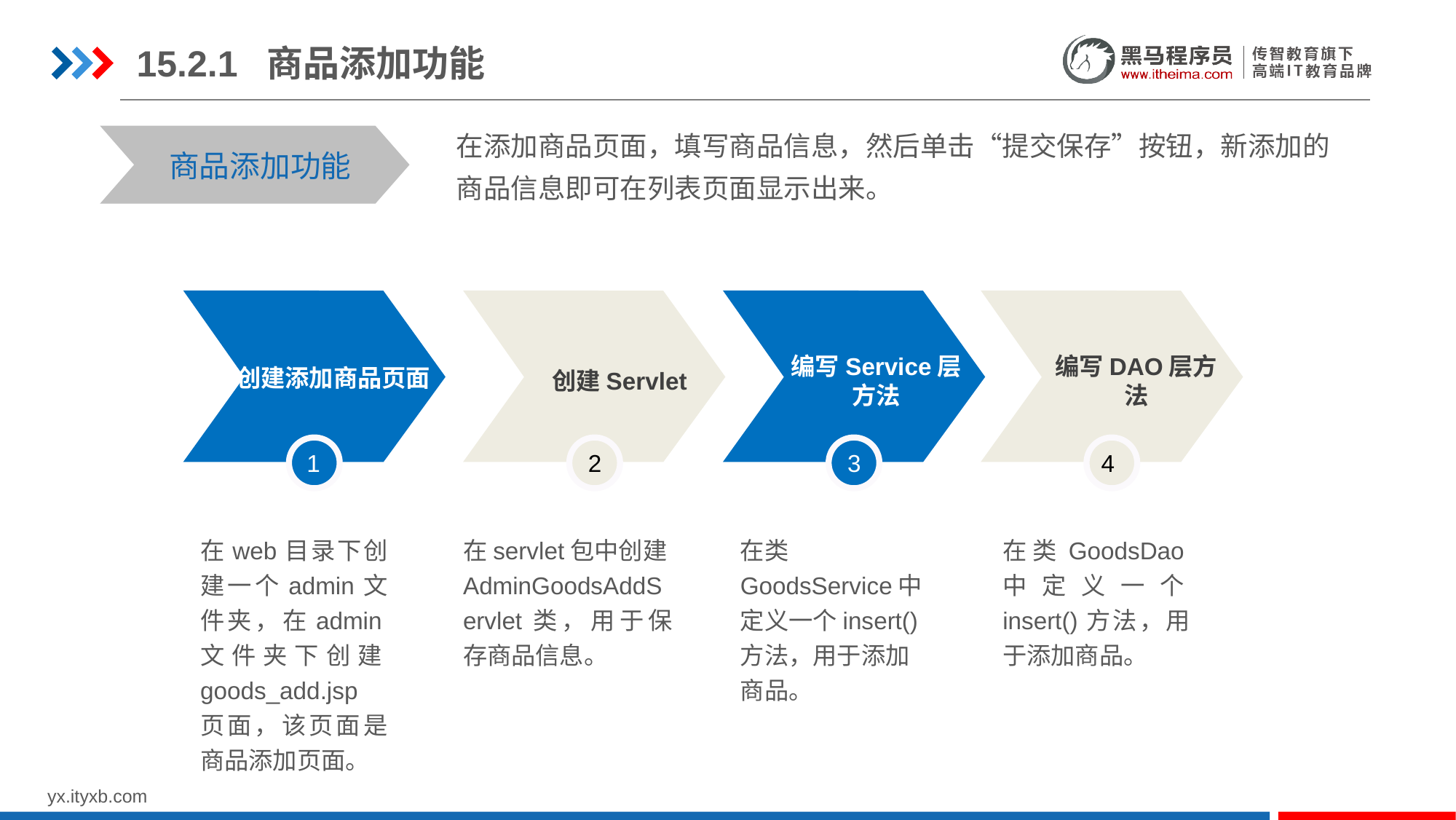

15.2.1  商品添加功能
在添加商品页面，填写商品信息，然后单击“提交保存”按钮，新添加的商品信息即可在列表页面显示出来。

商品添加功能

创建添加商品页面

创建Servlet

编写Service层方法

编写DAO层方法

1

2

3

4
在servlet包中创建AdminGoodsAddServlet类，用于保存商品信息。
在web目录下创建一个admin文件夹，在admin文件夹下创建goods_add.jsp页面，该页面是商品添加页面。
在类GoodsService中定义一个insert()方法，用于添加商品。
在类GoodsDao中定义一个insert()方法，用于添加商品。